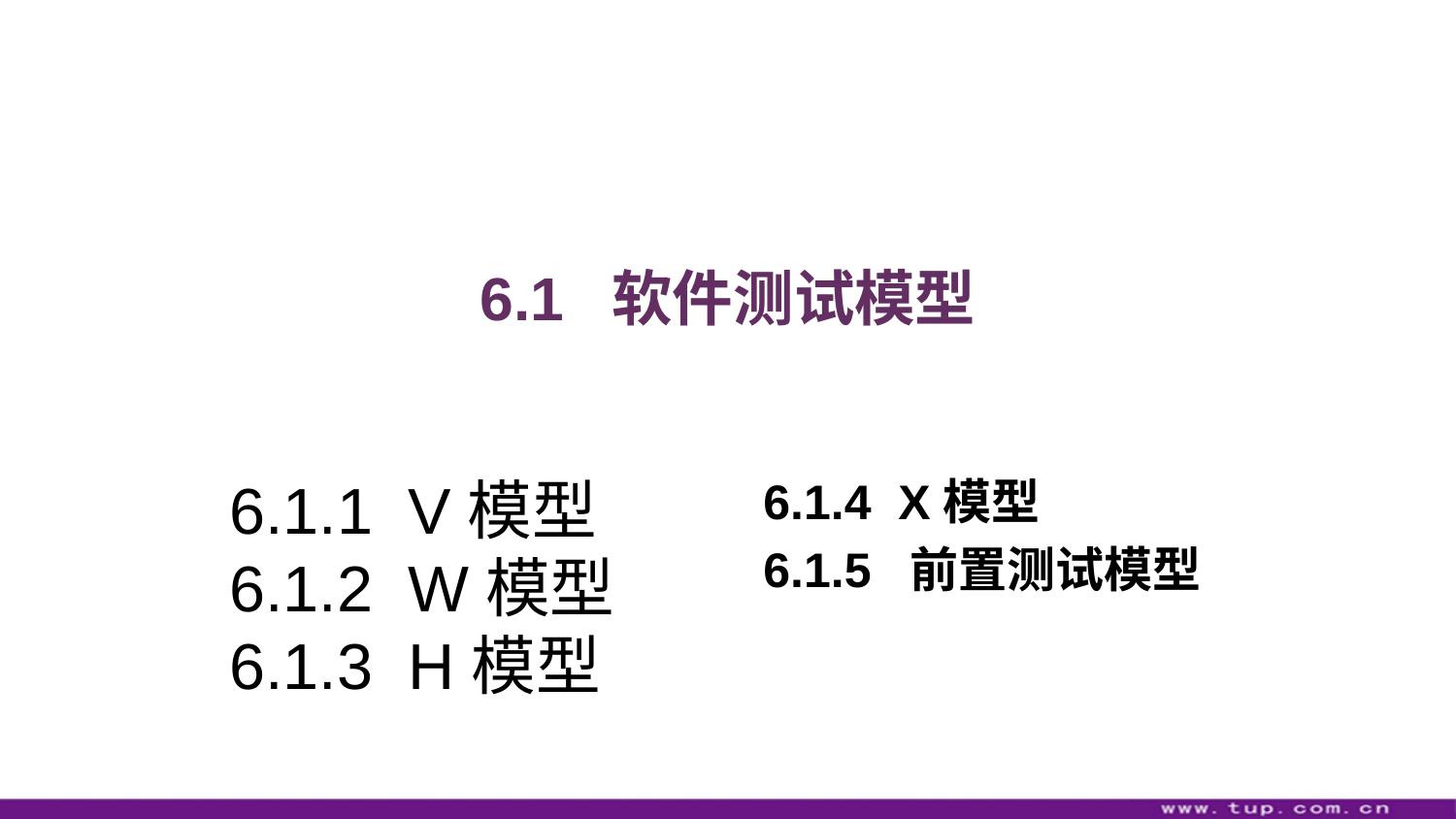

# 6.1  软件测试模型
6.1.1  V模型
6.1.2  W模型
6.1.3  H模型
6.1.4  X模型
6.1.5  前置测试模型